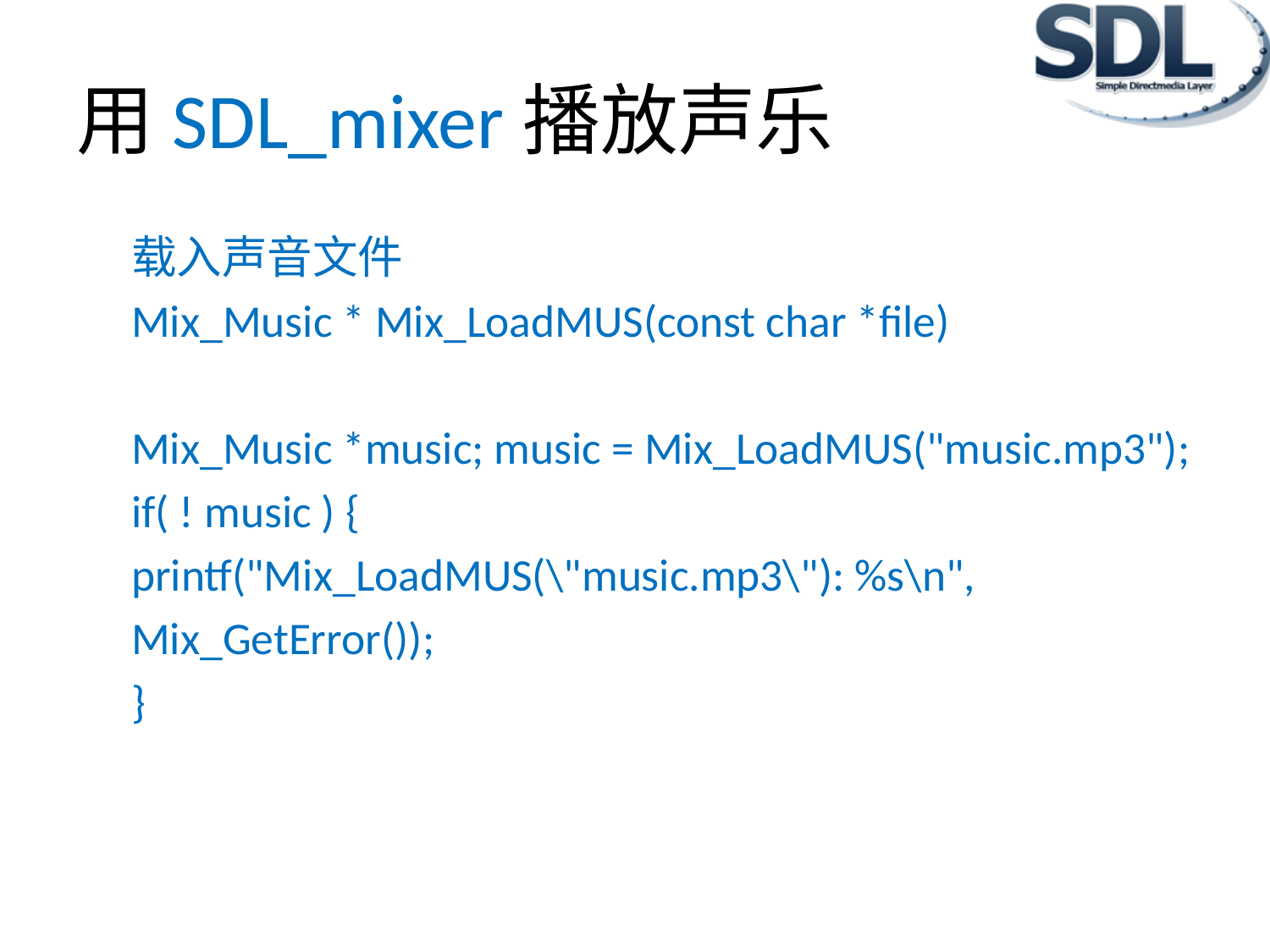

# 用SDL_mixer播放声乐
载入声音文件
Mix_Music * Mix_LoadMUS(const char *file)

Mix_Music *music; music = Mix_LoadMUS("music.mp3");
if( ! music ) {
	printf("Mix_LoadMUS(\"music.mp3\"): %s\n",
		Mix_GetError());
}